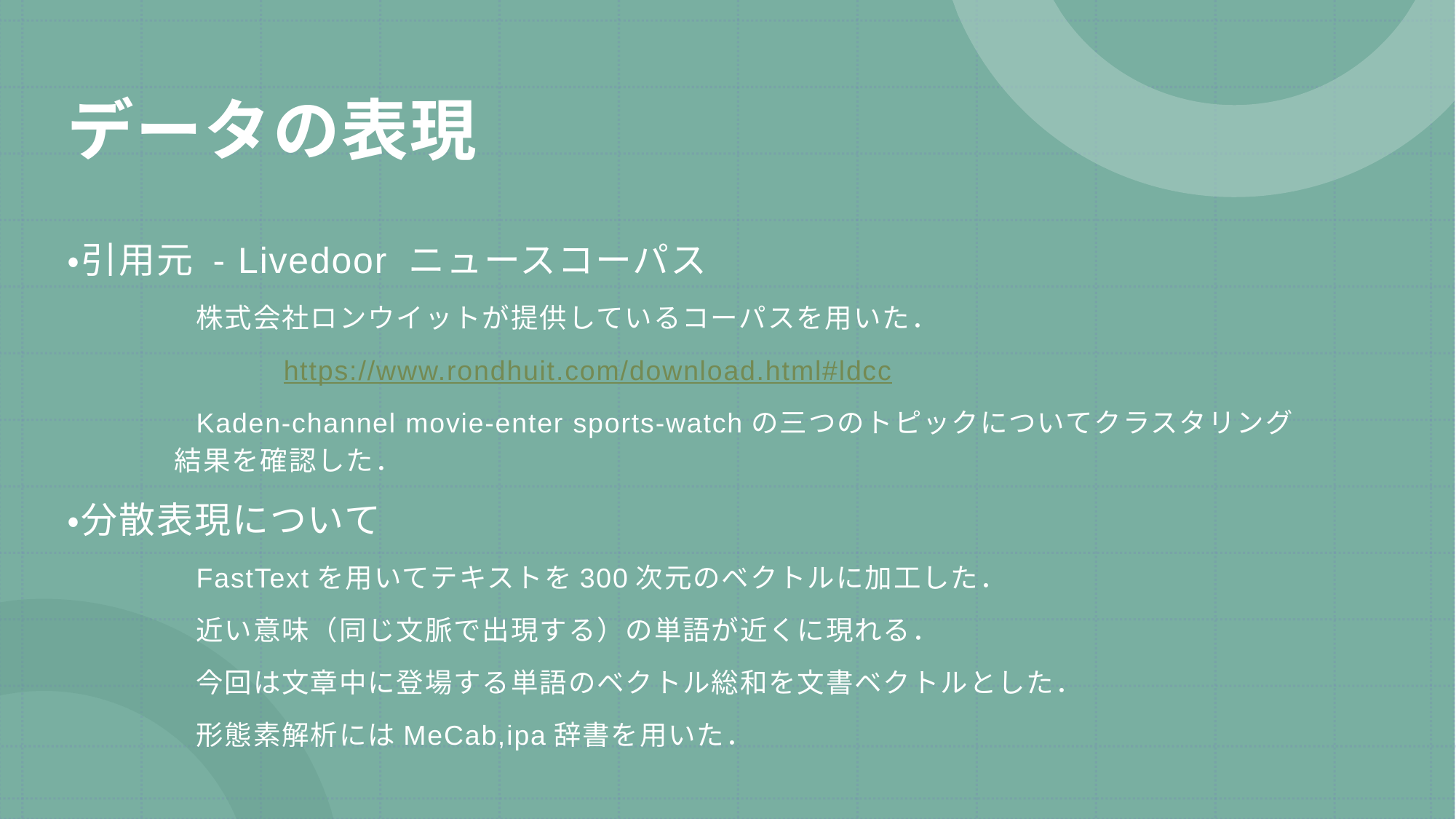

# データの表現
・引用元 - Livedoor ニュースコーパス
株式会社ロンウイットが提供しているコーパスを用いた．
	https://www.rondhuit.com/download.html#ldcc
Kaden-channel movie-enter sports-watchの三つのトピックについてクラスタリング結果を確認した．
・分散表現について
FastTextを用いてテキストを300次元のベクトルに加工した．
近い意味（同じ文脈で出現する）の単語が近くに現れる．
今回は文章中に登場する単語のベクトル総和を文書ベクトルとした．
形態素解析にはMeCab,ipa辞書を用いた．